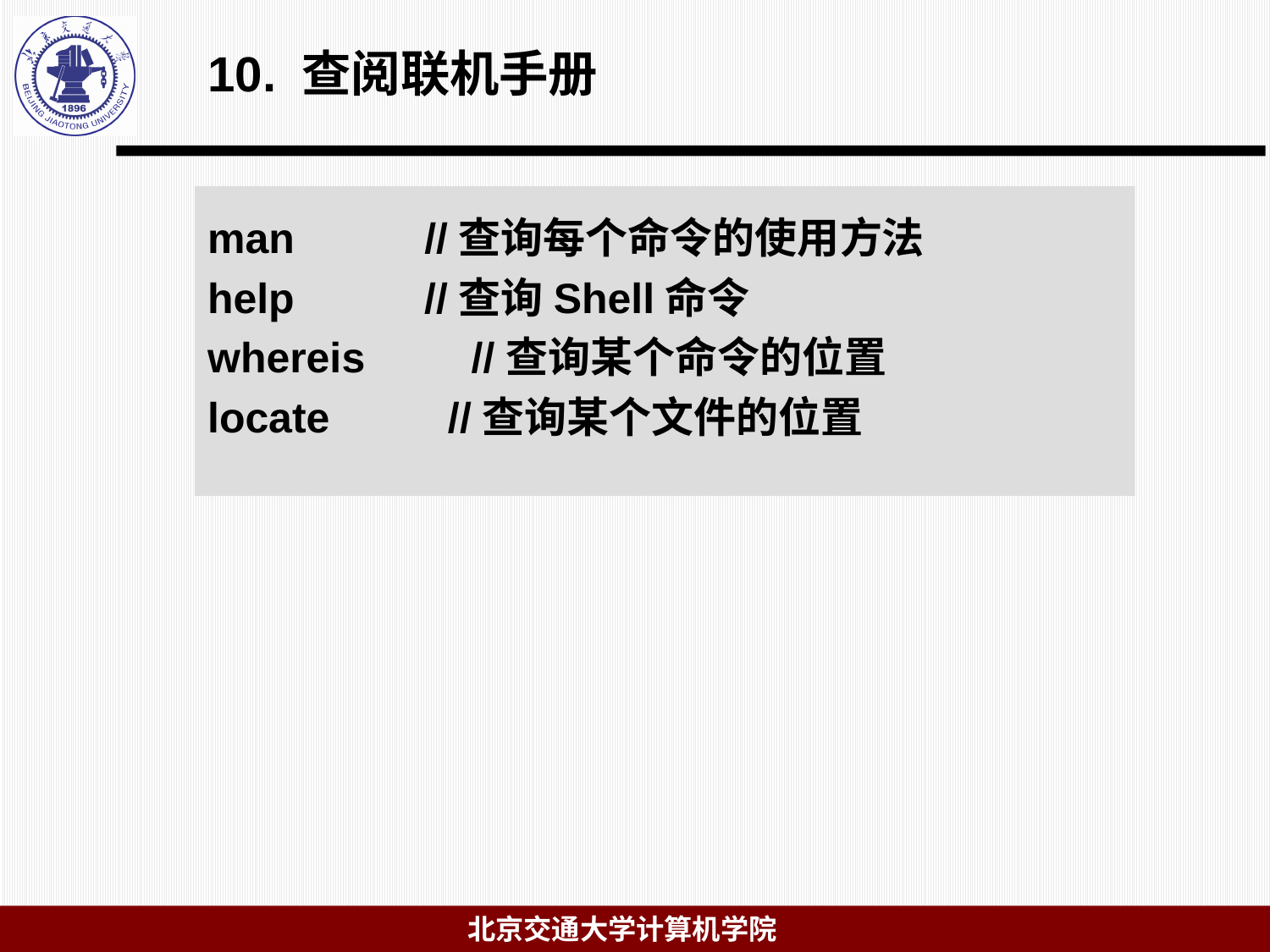

# 10. 查阅联机手册

man           //查询每个命令的使用方法
help           //查询Shell命令
whereis         //查询某个命令的位置
locate          //查询某个文件的位置